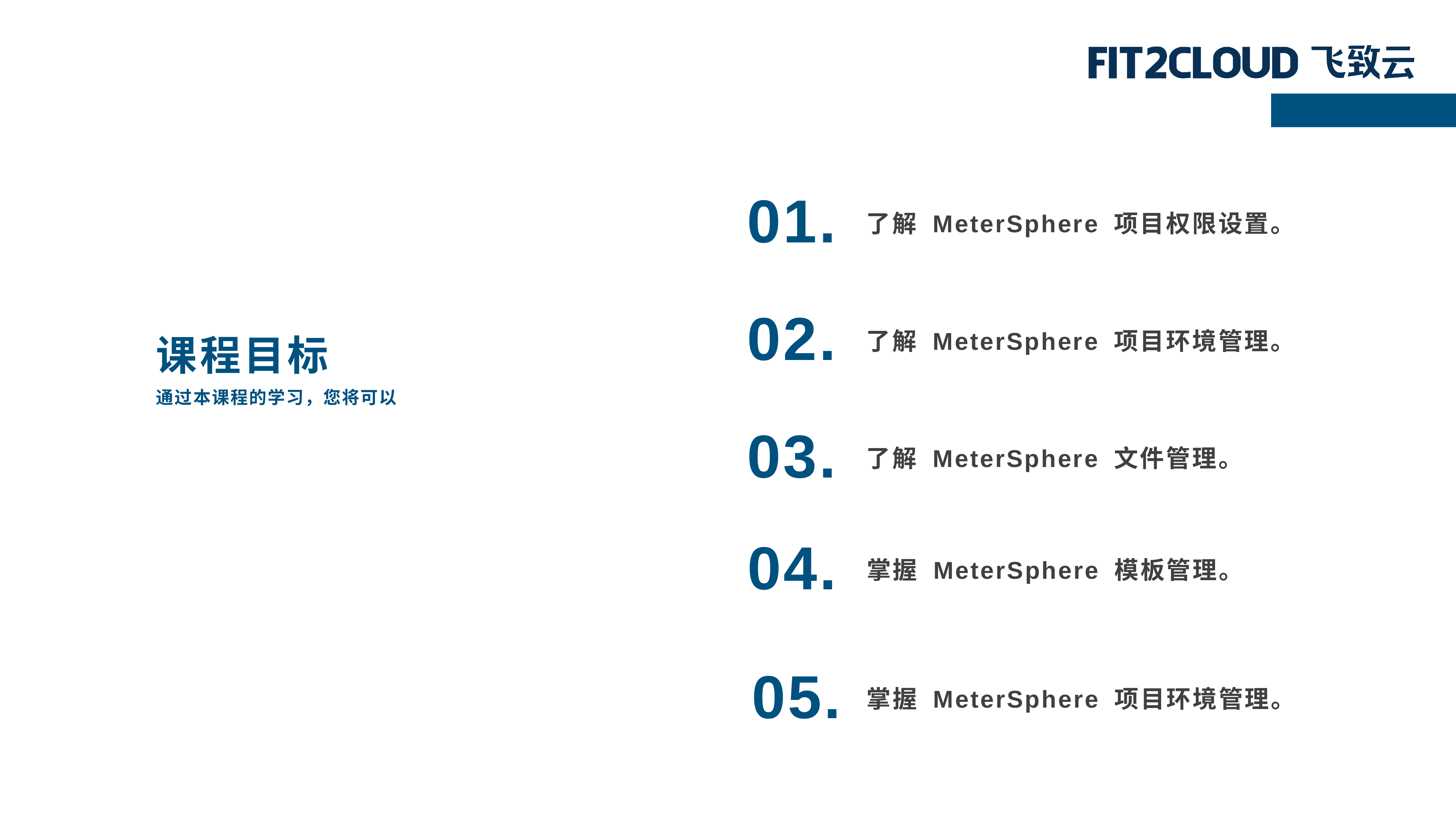

01.
了解 MeterSphere 项目权限设置。
课程目标
了解 MeterSphere 项目环境管理。
02.
通过本课程的学习，您将可以
03.
了解 MeterSphere 文件管理。
04.
掌握 MeterSphere 模板管理。
05.
掌握 MeterSphere 项目环境管理。